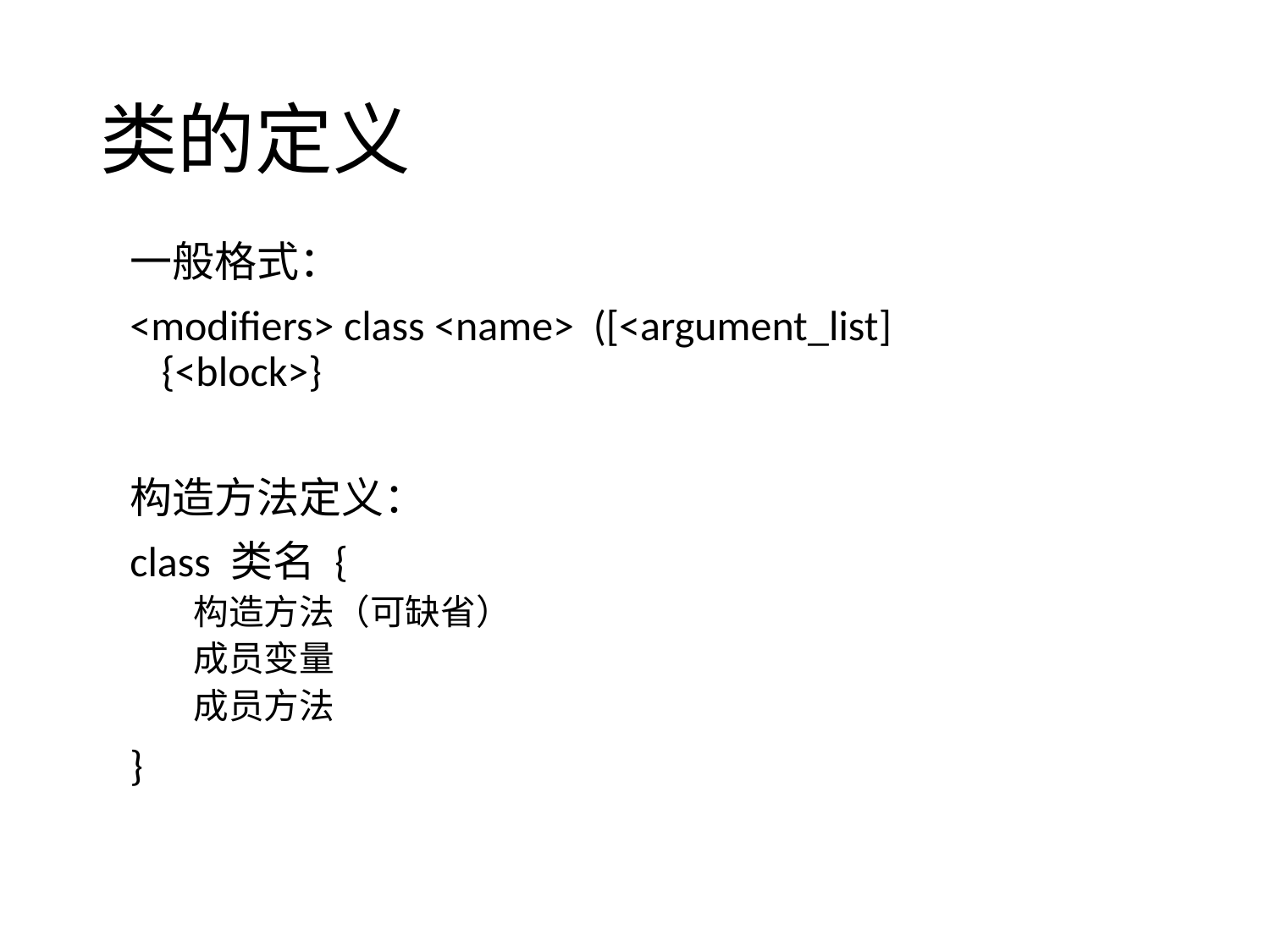

# 类的定义
一般格式：
<modifiers> class <name>  ([<argument_list]{<block>}

构造方法定义：
class 类名 {
构造方法（可缺省）
成员变量
成员方法
}